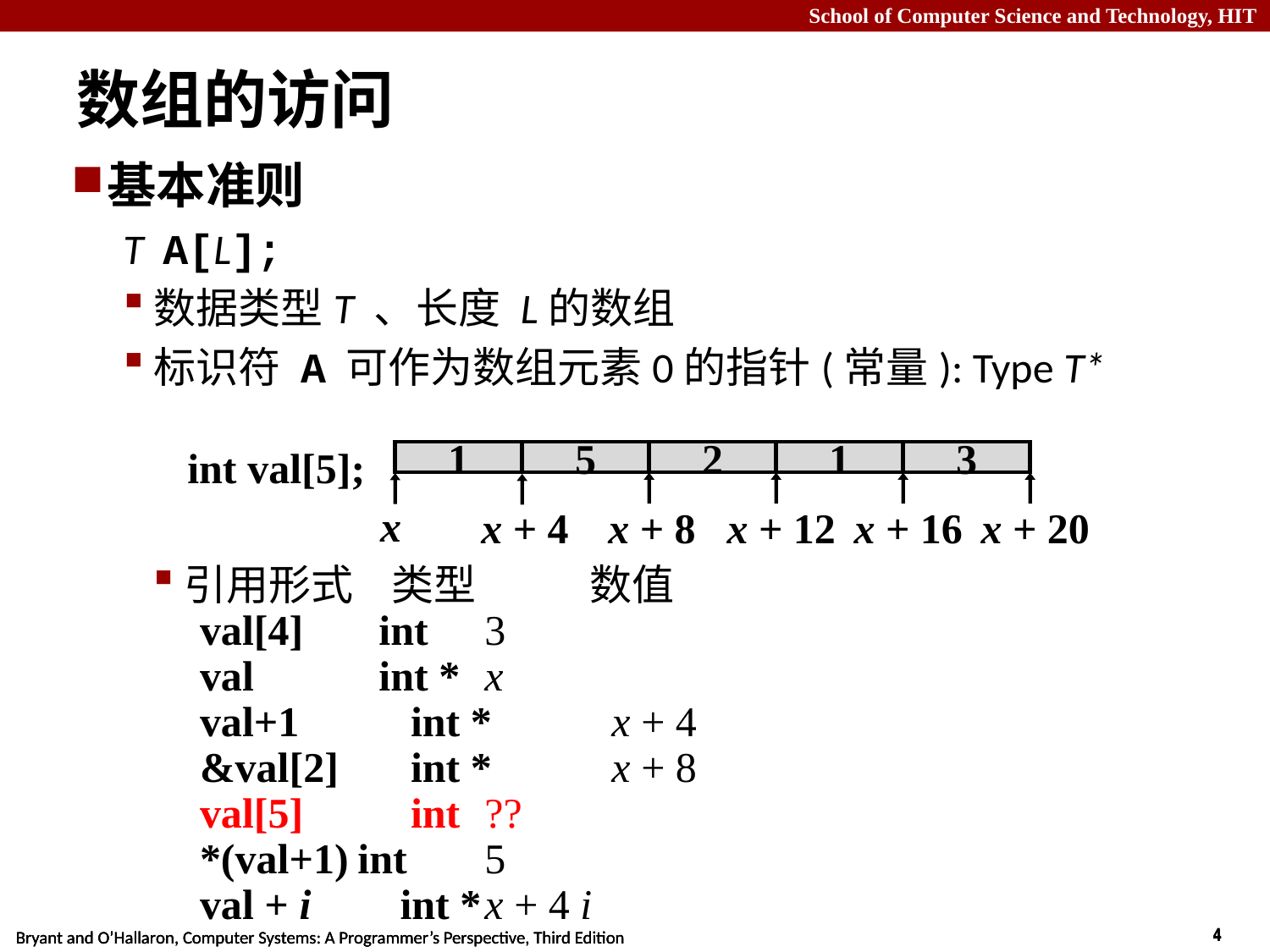

# 数组的访问
基本准则
T  A[L];
数据类型T 、长度 L的数组
标识符 A 可作为数组元素0的指针(常量): Type T*

int val[5];
1
5
2
1
3

x
x + 4
x + 8
x + 12
x + 16
x + 20
引用形式    类型            数值
val[4]	  int	3
val	  int *	x
val+1	     int *	x + 4
&val[2]	     int *	x + 8
val[5]	     int	??
*(val+1)	int	5
val + i	    int *	x + 4 i